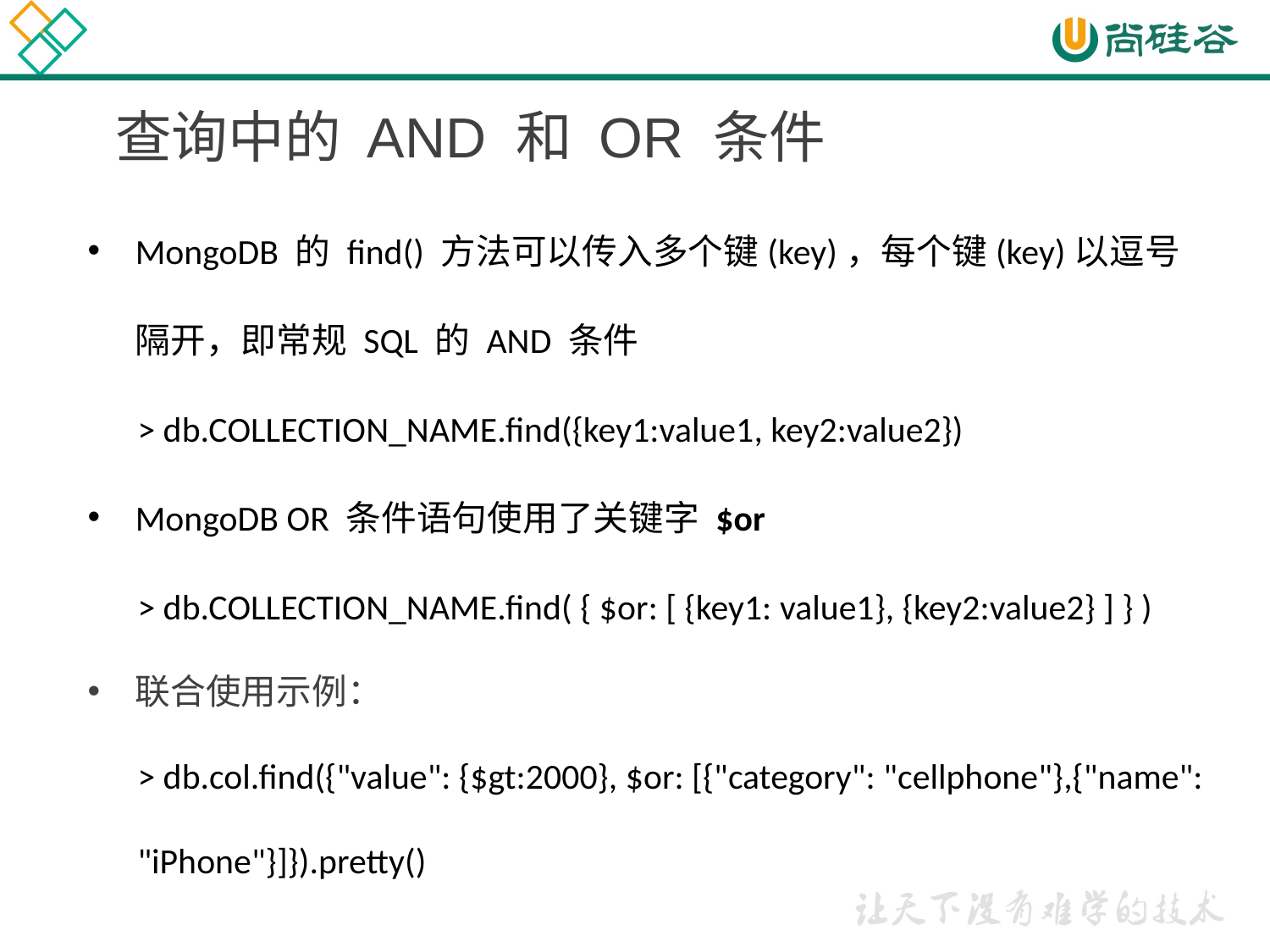

# 查询中的 AND 和 OR 条件
MongoDB 的 find() 方法可以传入多个键(key)，每个键(key)以逗号隔开，即常规 SQL 的 AND 条件
> db.COLLECTION_NAME.find({key1:value1, key2:value2})
MongoDB OR 条件语句使用了关键字 $or
> db.COLLECTION_NAME.find( { $or: [ {key1: value1}, {key2:value2} ] } )
联合使用示例：
> db.col.find({"value": {$gt:2000}, $or: [{"category": "cellphone"},{"name": "iPhone"}]}).pretty()